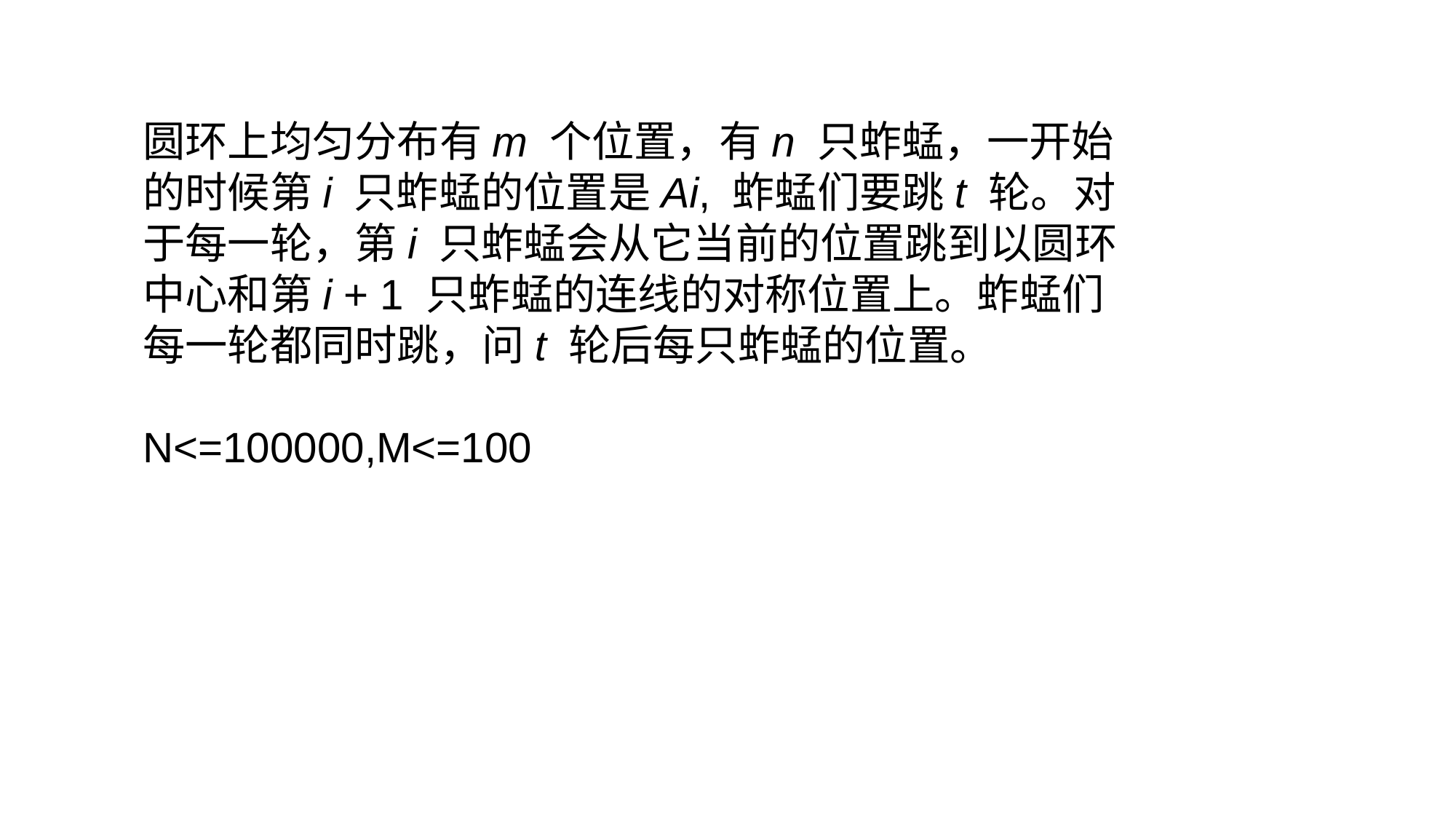

圆环上均匀分布有m 个位置，有n 只蚱蜢，⼀开始的时候第i 只蚱蜢的位置是Ai, 蚱蜢们要跳t 轮。对于每⼀轮，第i 只蚱蜢会从它当前的位置跳到以圆环中⼼和第i + 1 只蚱蜢的连线的对称位置上。蚱蜢们每⼀轮都同时跳，问t 轮后每只蚱蜢的位置。

N<=100000,M<=100